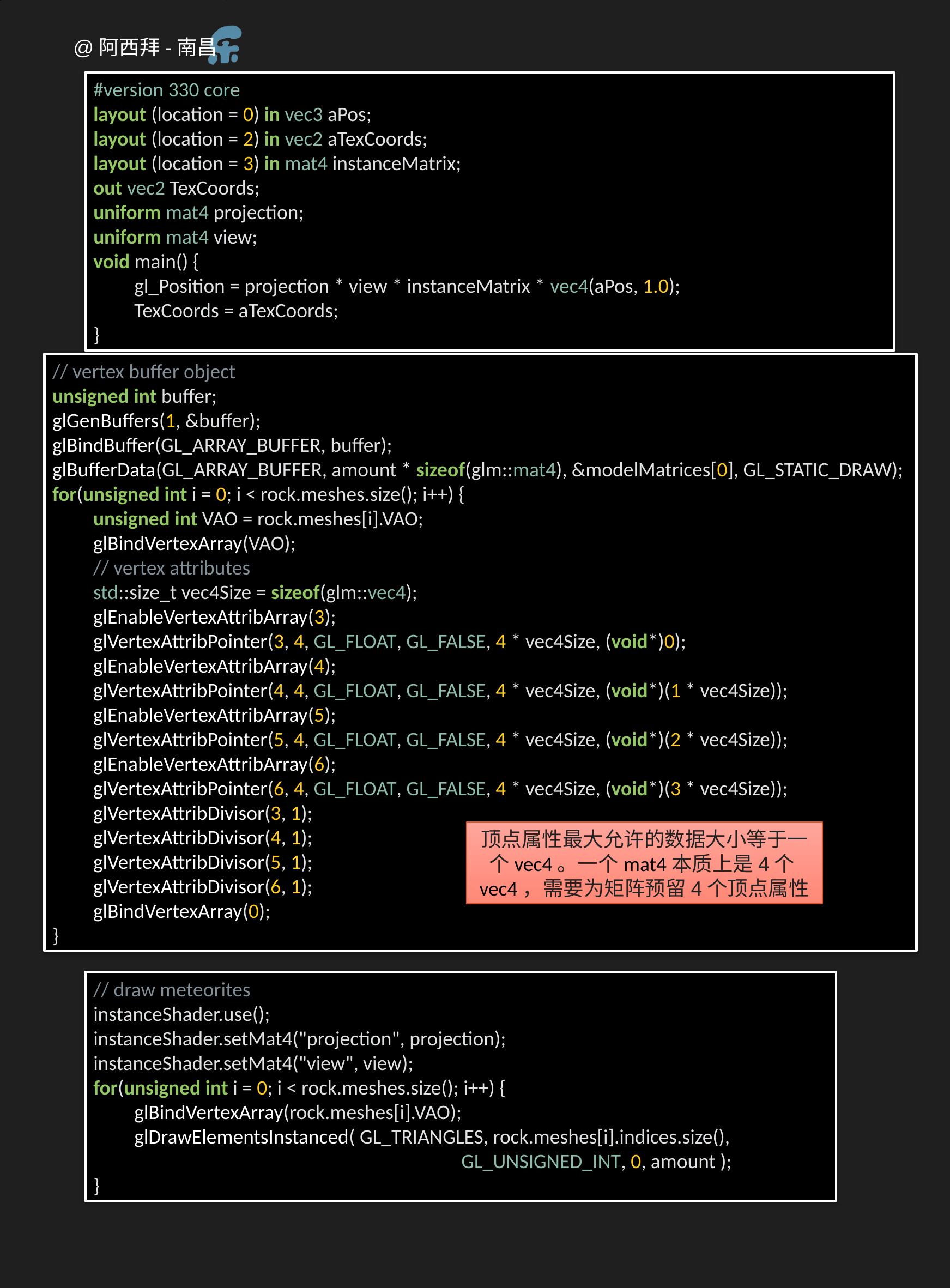

#version 330 core
layout (location = 0) in vec3 aPos;
layout (location = 2) in vec2 aTexCoords;
layout (location = 3) in mat4 instanceMatrix;
out vec2 TexCoords;
uniform mat4 projection;
uniform mat4 view;
void main() {
gl_Position = projection * view * instanceMatrix * vec4(aPos, 1.0);
TexCoords = aTexCoords;
}
// vertex buffer object
unsigned int buffer;
glGenBuffers(1, &buffer);
glBindBuffer(GL_ARRAY_BUFFER, buffer);
glBufferData(GL_ARRAY_BUFFER, amount * sizeof(glm::mat4), &modelMatrices[0], GL_STATIC_DRAW);
for(unsigned int i = 0; i < rock.meshes.size(); i++) {
unsigned int VAO = rock.meshes[i].VAO;
glBindVertexArray(VAO);
// vertex attributes
std::size_t vec4Size = sizeof(glm::vec4);
glEnableVertexAttribArray(3);
glVertexAttribPointer(3, 4, GL_FLOAT, GL_FALSE, 4 * vec4Size, (void*)0);
glEnableVertexAttribArray(4);
glVertexAttribPointer(4, 4, GL_FLOAT, GL_FALSE, 4 * vec4Size, (void*)(1 * vec4Size));
glEnableVertexAttribArray(5);
glVertexAttribPointer(5, 4, GL_FLOAT, GL_FALSE, 4 * vec4Size, (void*)(2 * vec4Size));
glEnableVertexAttribArray(6);
glVertexAttribPointer(6, 4, GL_FLOAT, GL_FALSE, 4 * vec4Size, (void*)(3 * vec4Size)); glVertexAttribDivisor(3, 1);
glVertexAttribDivisor(4, 1);
glVertexAttribDivisor(5, 1);
glVertexAttribDivisor(6, 1);
glBindVertexArray(0);
}
顶点属性最大允许的数据大小等于一个vec4。一个mat4本质上是4个vec4，需要为矩阵预留4个顶点属性
// draw meteorites
instanceShader.use();
instanceShader.setMat4("projection", projection);
instanceShader.setMat4("view", view);
for(unsigned int i = 0; i < rock.meshes.size(); i++) {
glBindVertexArray(rock.meshes[i].VAO);
glDrawElementsInstanced( GL_TRIANGLES, rock.meshes[i].indices.size(),
				GL_UNSIGNED_INT, 0, amount );
}